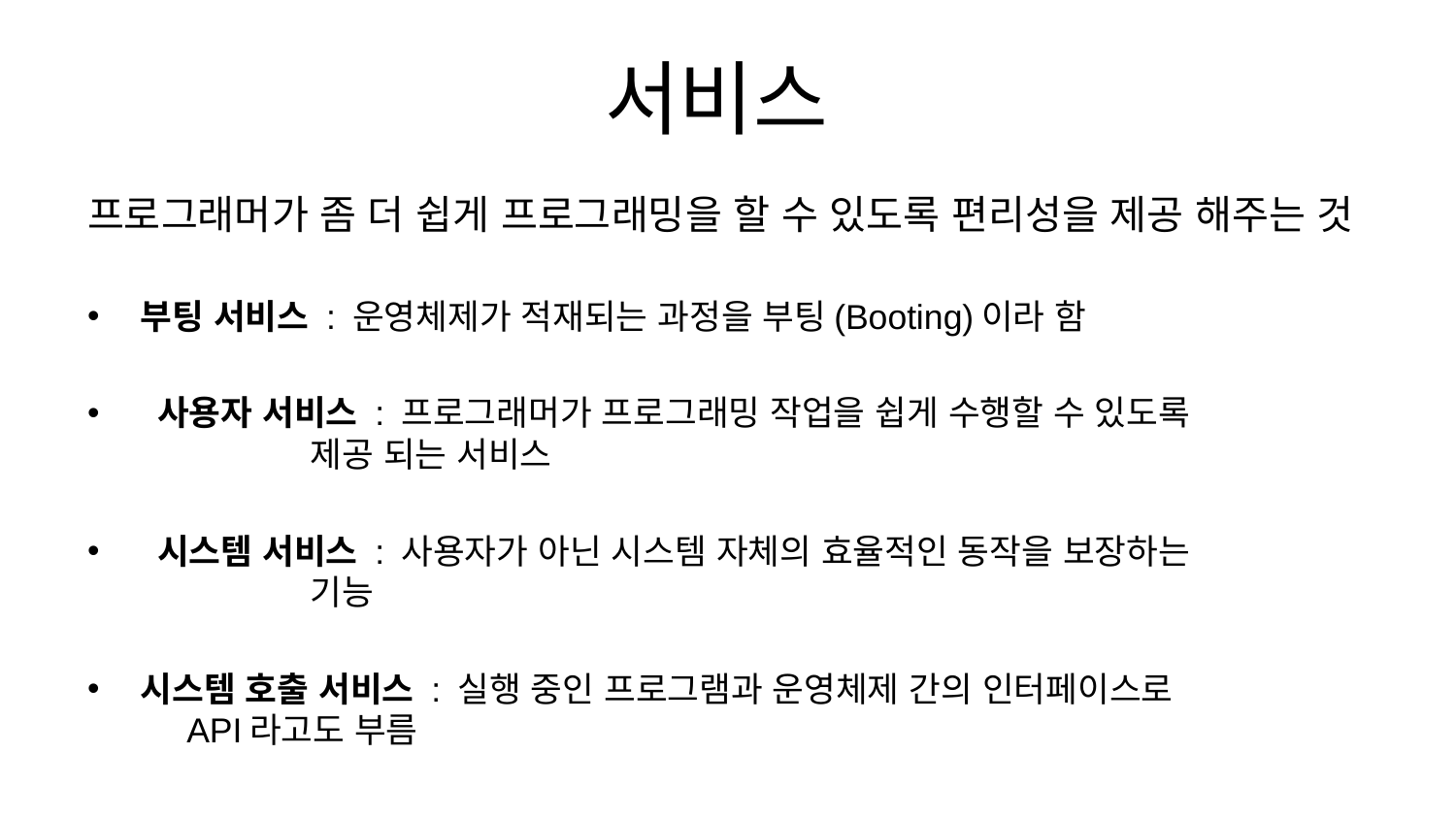

# 서비스
프로그래머가 좀 더 쉽게 프로그래밍을 할 수 있도록 편리성을 제공 해주는 것

부팅 서비스 : 운영체제가 적재되는 과정을 부팅(Booting)이라 함

 사용자 서비스 : 프로그래머가 프로그래밍 작업을 쉽게 수행할 수 있도록 		    제공 되는 서비스

 시스템 서비스 : 사용자가 아닌 시스템 자체의 효율적인 동작을 보장하는 		    기능

시스템 호출 서비스 : 실행 중인 프로그램과 운영체제 간의 인터페이스로 		          API라고도 부름